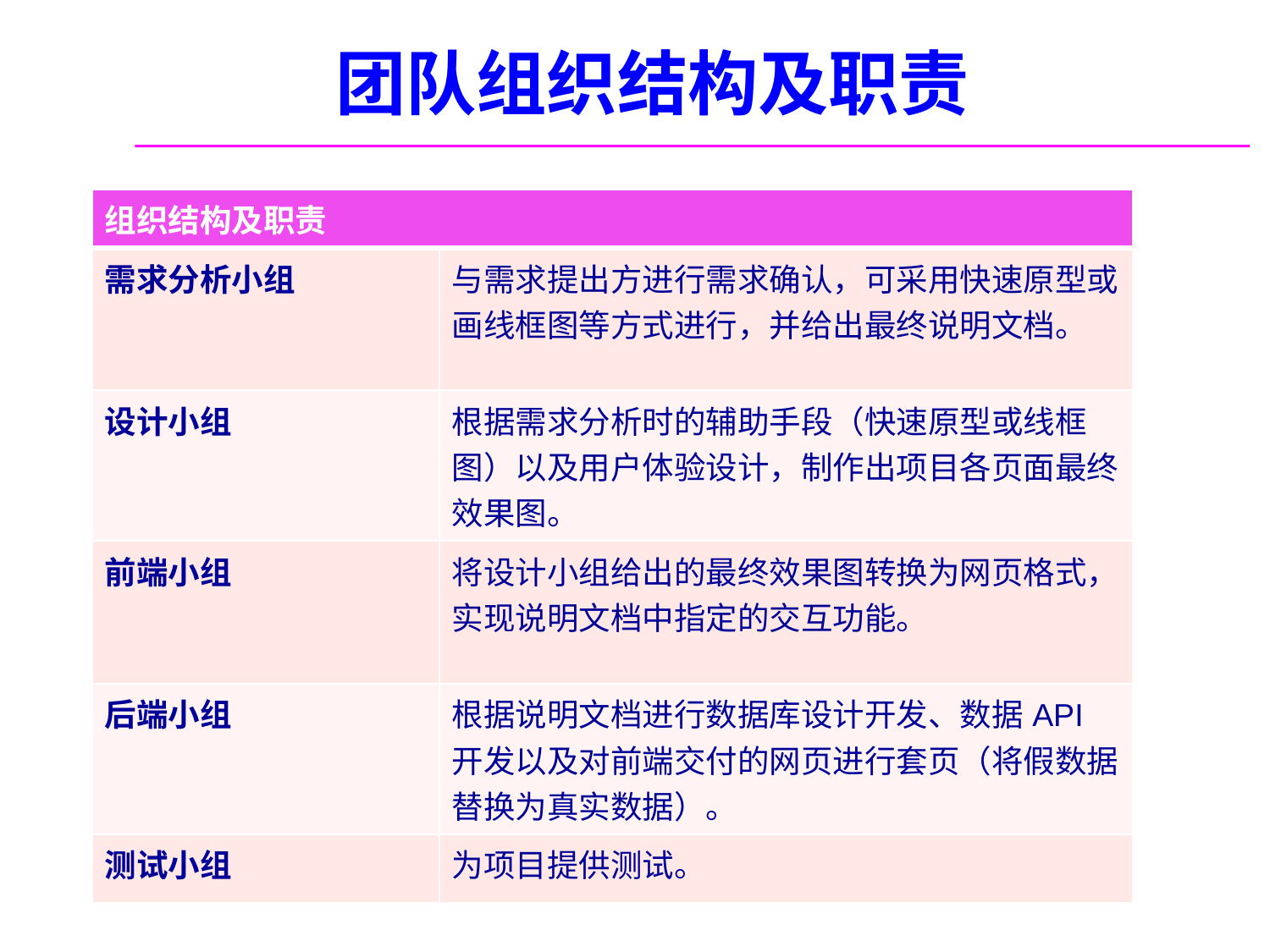

# 团队组织结构及职责
| 组织结构及职责 |  |
| --- | --- |
| 需求分析小组 | 与需求提出方进行需求确认，可采用快速原型或画线框图等方式进行，并给出最终说明文档。 |
| 设计小组 | 根据需求分析时的辅助手段（快速原型或线框图）以及用户体验设计，制作出项目各页面最终效果图。 |
| 前端小组 | 将设计小组给出的最终效果图转换为网页格式，实现说明文档中指定的交互功能。 |
| 后端小组 | 根据说明文档进行数据库设计开发、数据API开发以及对前端交付的网页进行套页（将假数据替换为真实数据）。 |
| 测试小组 | 为项目提供测试。 |